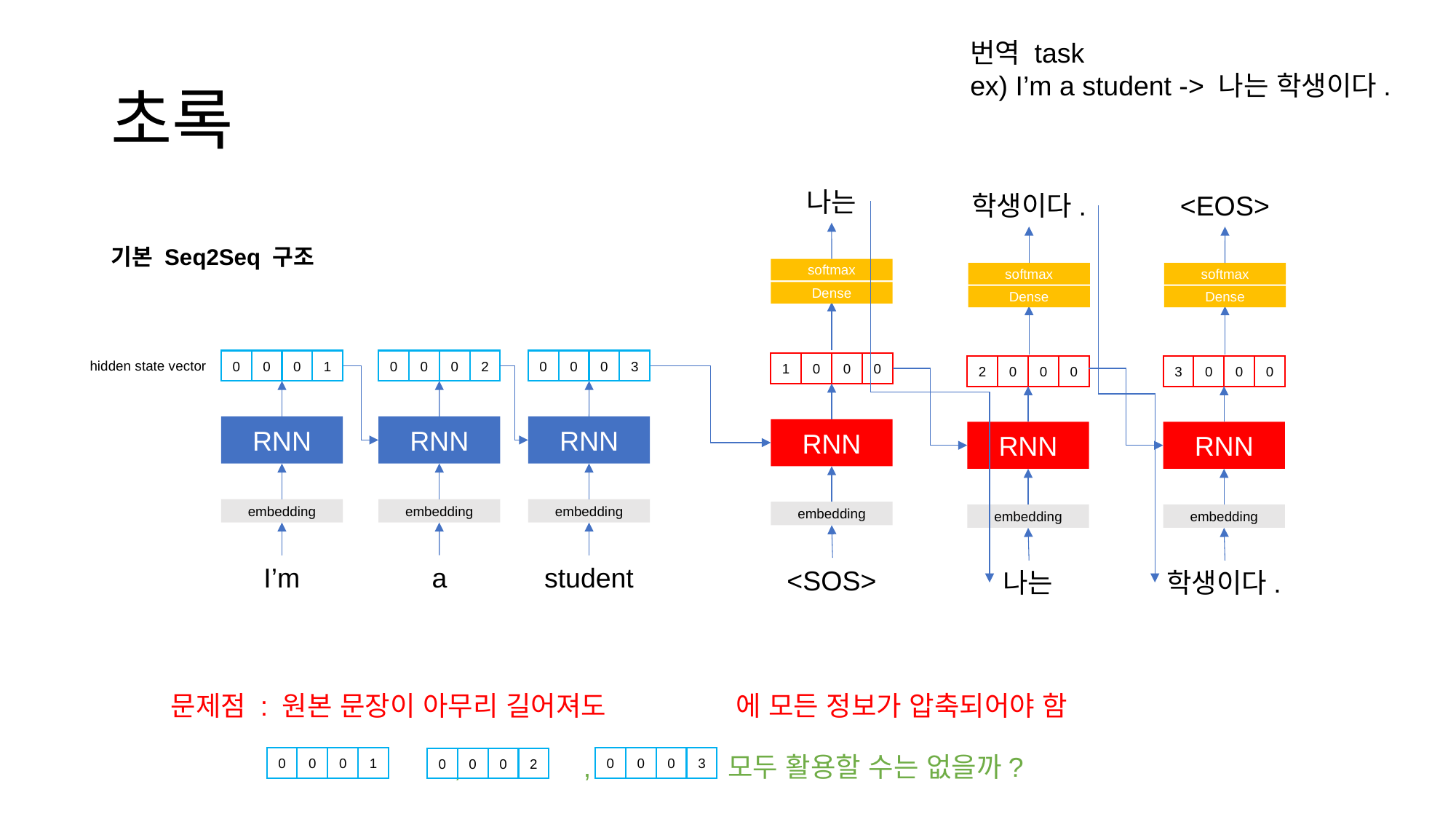

번역 task
ex) I’m a student -> 나는 학생이다.
# 초록
나는
softmax
Dense
학생이다.
softmax
Dense
<EOS>
softmax
Dense
2
0
0
0
RNN
embedding
나는
3
0
0
0
RNN
embedding
학생이다.
기본 Seq2Seq 구조
0
0
0
3
0
0
0
1
RNN
embedding
I’m
hidden state vector
0
0
0
2
RNN
embedding
a
0
0
0
3
RNN
embedding
student
1
0
0
0
RNN
embedding
<SOS>
문제점 : 원본 문장이 아무리 길어져도                 에 모든 정보가 압축되어야 함
,                ,                 모두 활용할 수는 없을까?
0
0
0
1
0
0
0
3
0
0
0
2